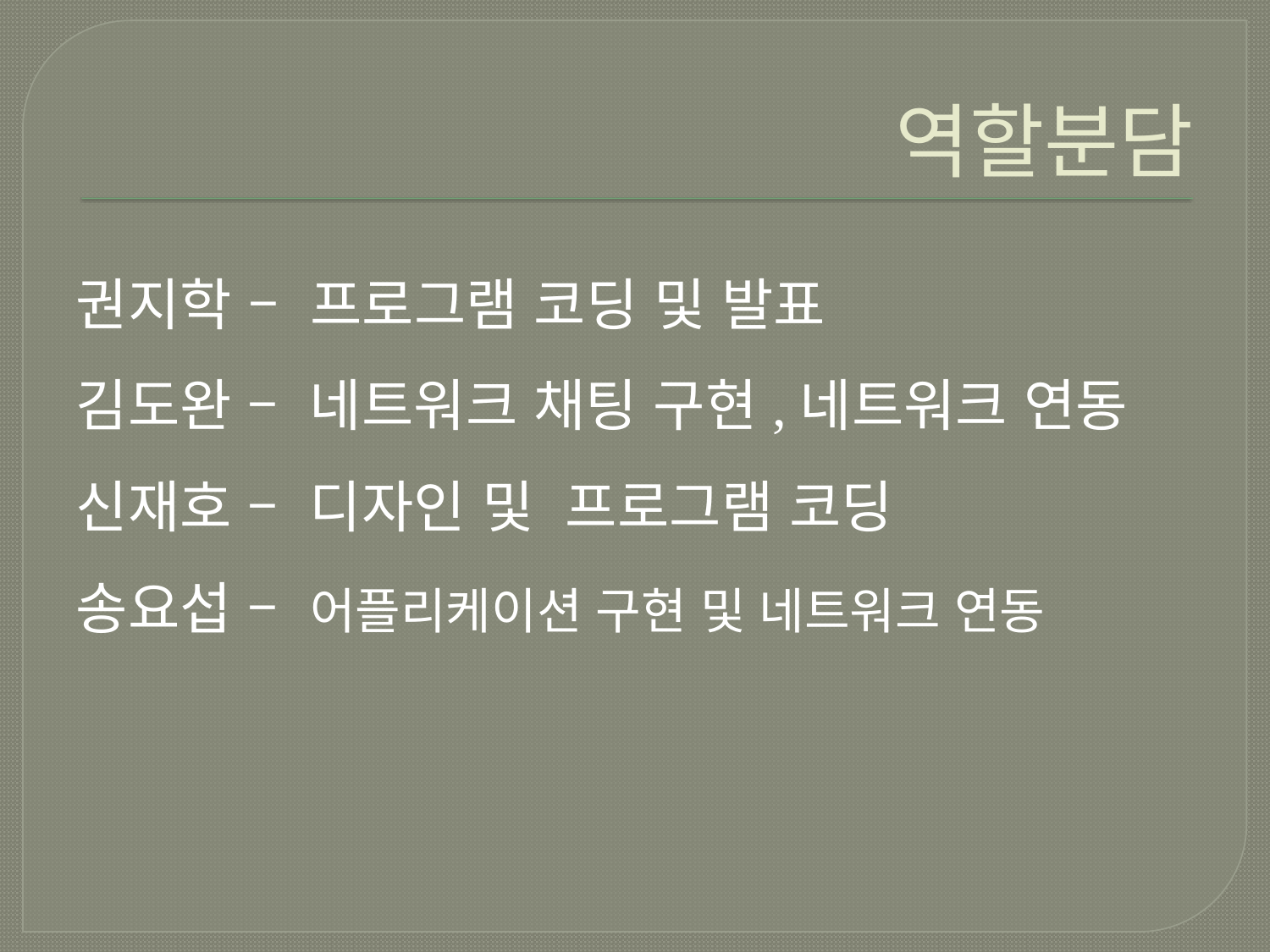

# 역할분담
권지학 –  프로그램 코딩 및 발표
김도완 –  네트워크 채팅 구현,네트워크 연동
신재호 –  디자인 및  프로그램 코딩
송요섭 –  어플리케이션 구현 및 네트워크 연동